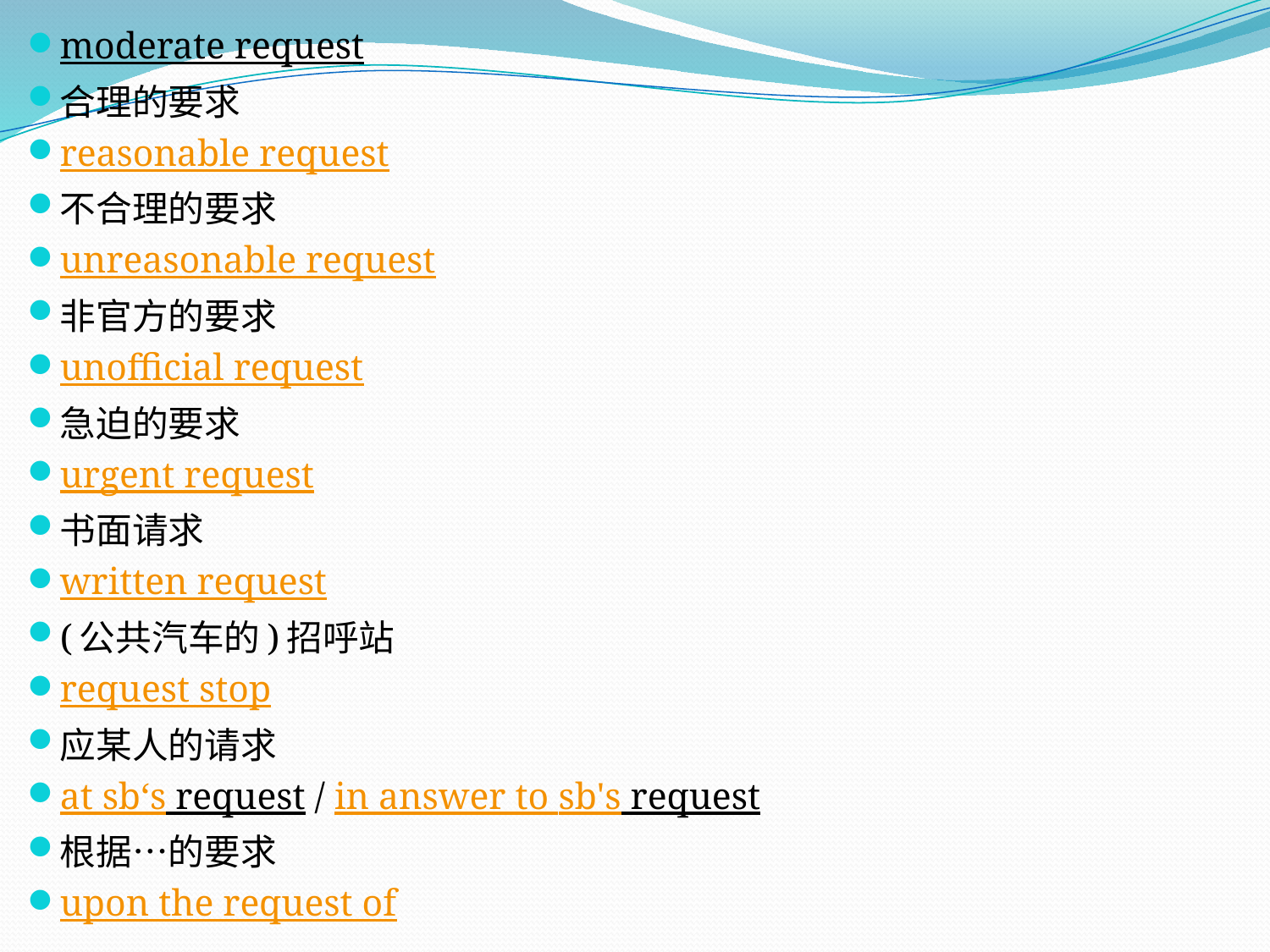

moderate request
合理的要求
reasonable request
不合理的要求
unreasonable request
非官方的要求
unofficial request
急迫的要求
urgent request
书面请求
written request
(公共汽车的)招呼站
request stop
应某人的请求
at sb‘s request / in answer to sb's request
根据…的要求
upon the request of